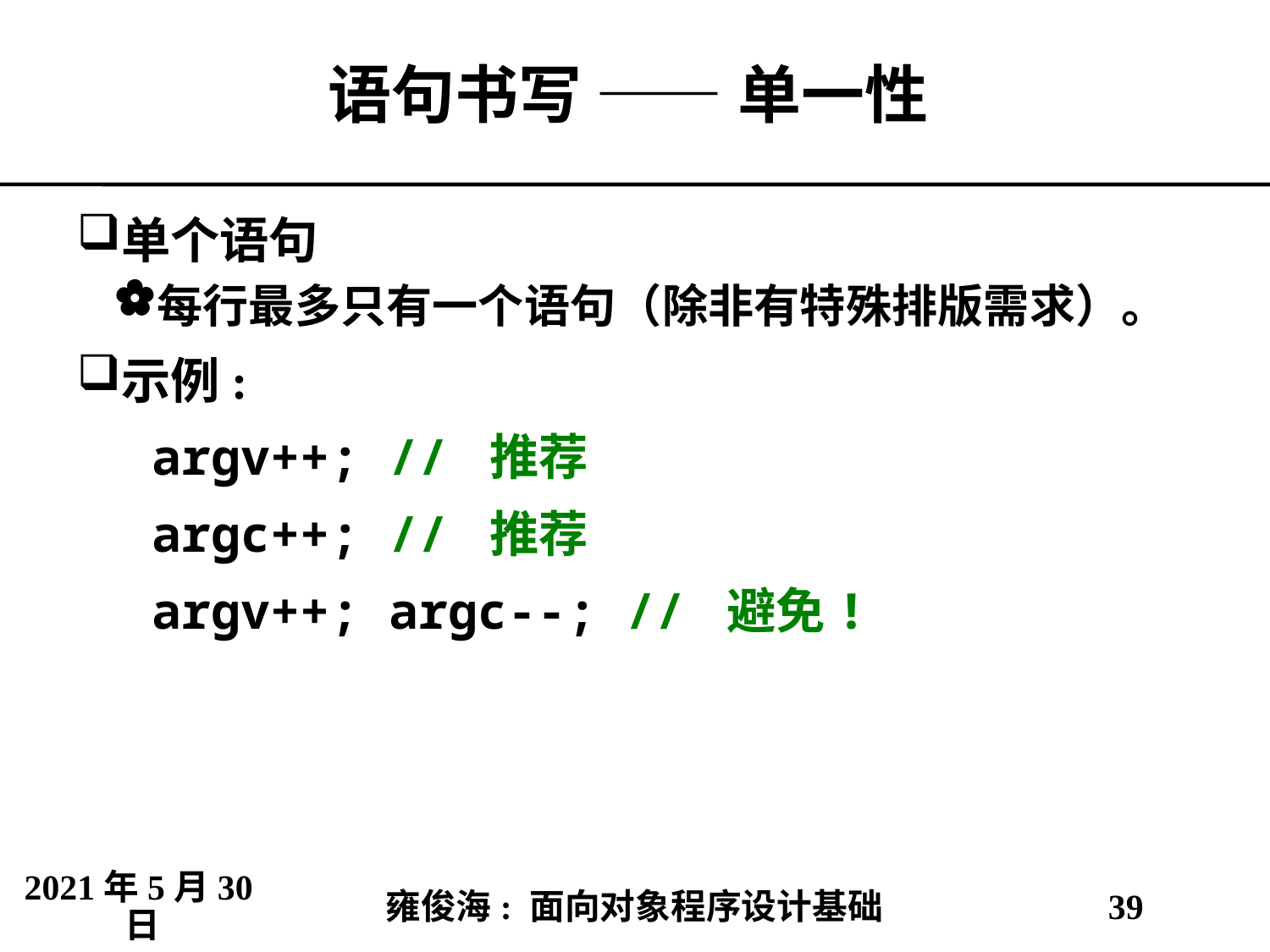

# 语句书写 —— 单一性

单个语句
每行最多只有一个语句（除非有特殊排版需求）。
示例:
argv++; // 推荐
argc++; // 推荐
argv++; argc--; // 避免!
2021年5月30日
雍俊海: 面向对象程序设计基础
39